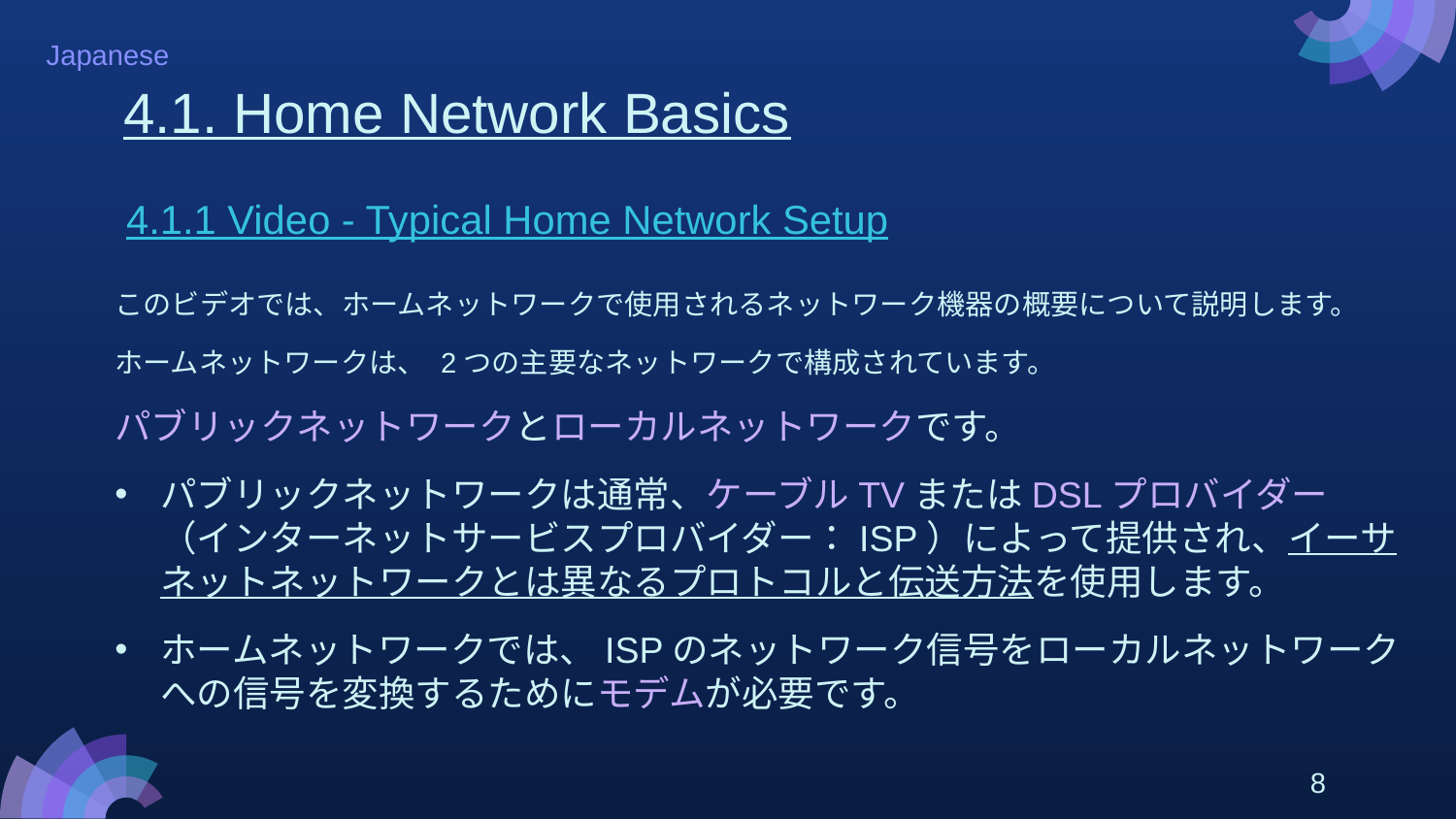

# 4.1. Home Network Basics
4.1.1 Video - Typical Home Network Setup
このビデオでは、ホームネットワークで使用されるネットワーク機器の概要について説明します。
ホームネットワークは、 2つの主要なネットワークで構成されています。
パブリックネットワークとローカルネットワークです。
パブリックネットワークは通常、ケーブルTVまたはDSLプロバイダー （インターネットサービスプロバイダー：ISP）によって提供され、イーサネットネットワークとは異なるプロトコルと伝送方法を使用します。
ホームネットワークでは、ISPのネットワーク信号をローカルネットワークへの信号を変換するためにモデムが必要です。
8